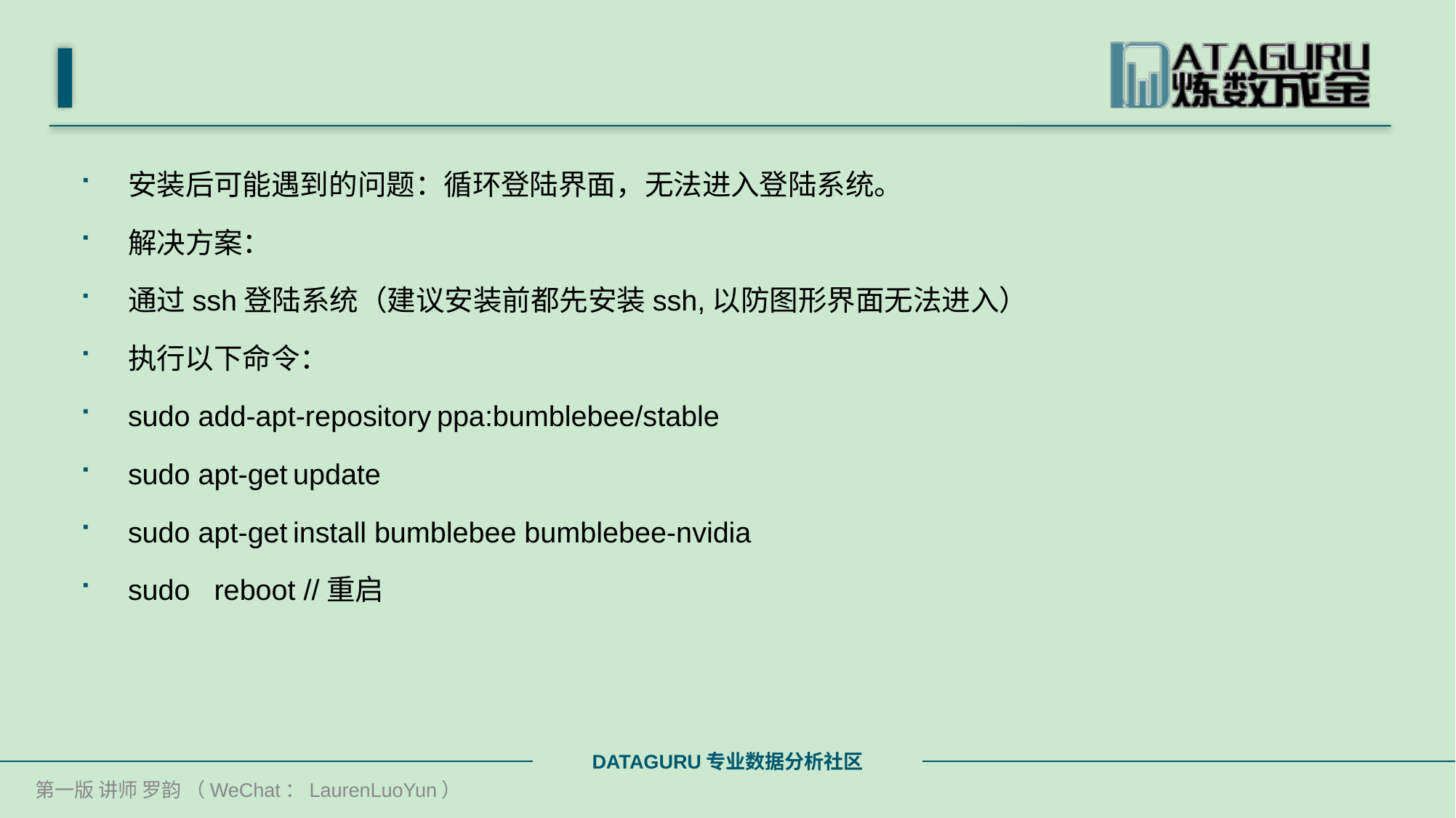

#
安装后可能遇到的问题：循环登陆界面，无法进入登陆系统。
解决方案：
通过ssh登陆系统（建议安装前都先安装ssh,以防图形界面无法进入）
执行以下命令：
sudo add-apt-repository ppa:bumblebee/stable
sudo apt-get update
sudo apt-get install bumblebee bumblebee-nvidia
sudo   reboot //重启